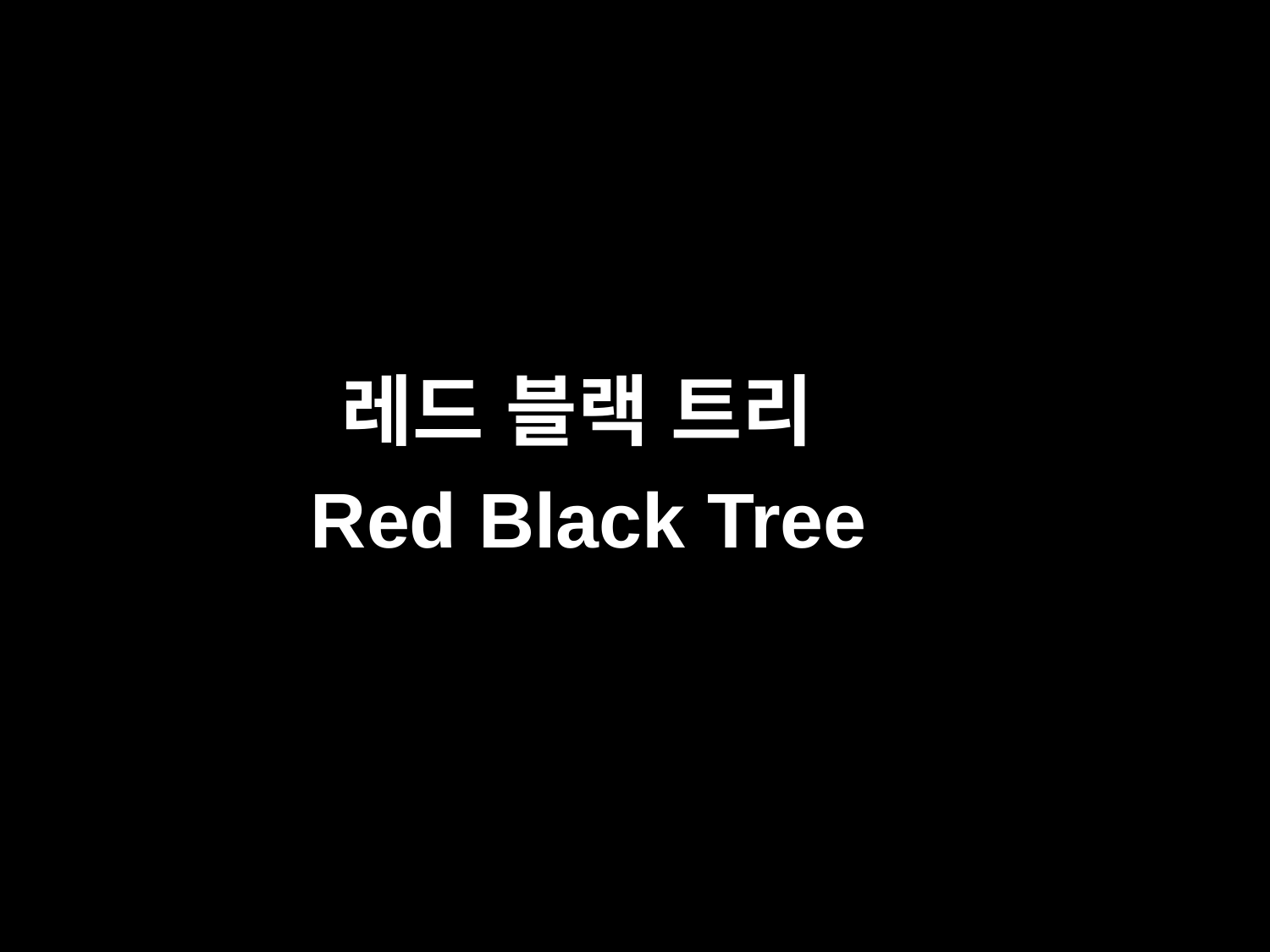

#
2

레드 블랙 트리
Red Black Tree